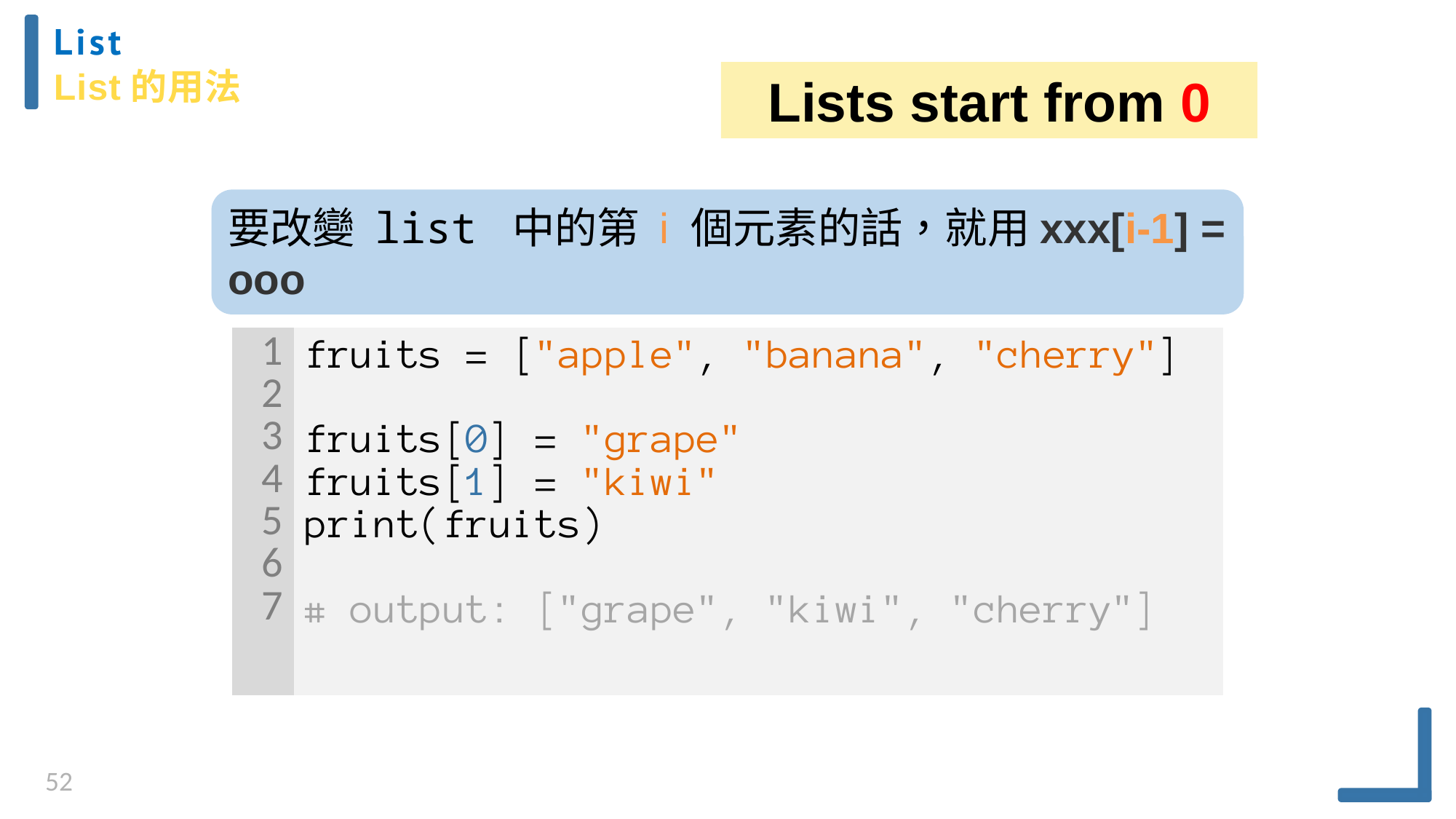

List
List的用法
Lists start from 0
要改變 list 中的第 i 個元素的話，就用xxx[i-1] = ooo
| 1234567 | fruits = ["apple", "banana", "cherry"] fruits[0] = "grape" fruits[1] = "kiwi" print(fruits) # output: ["grape", "kiwi", "cherry"] |
| --- | --- |

52